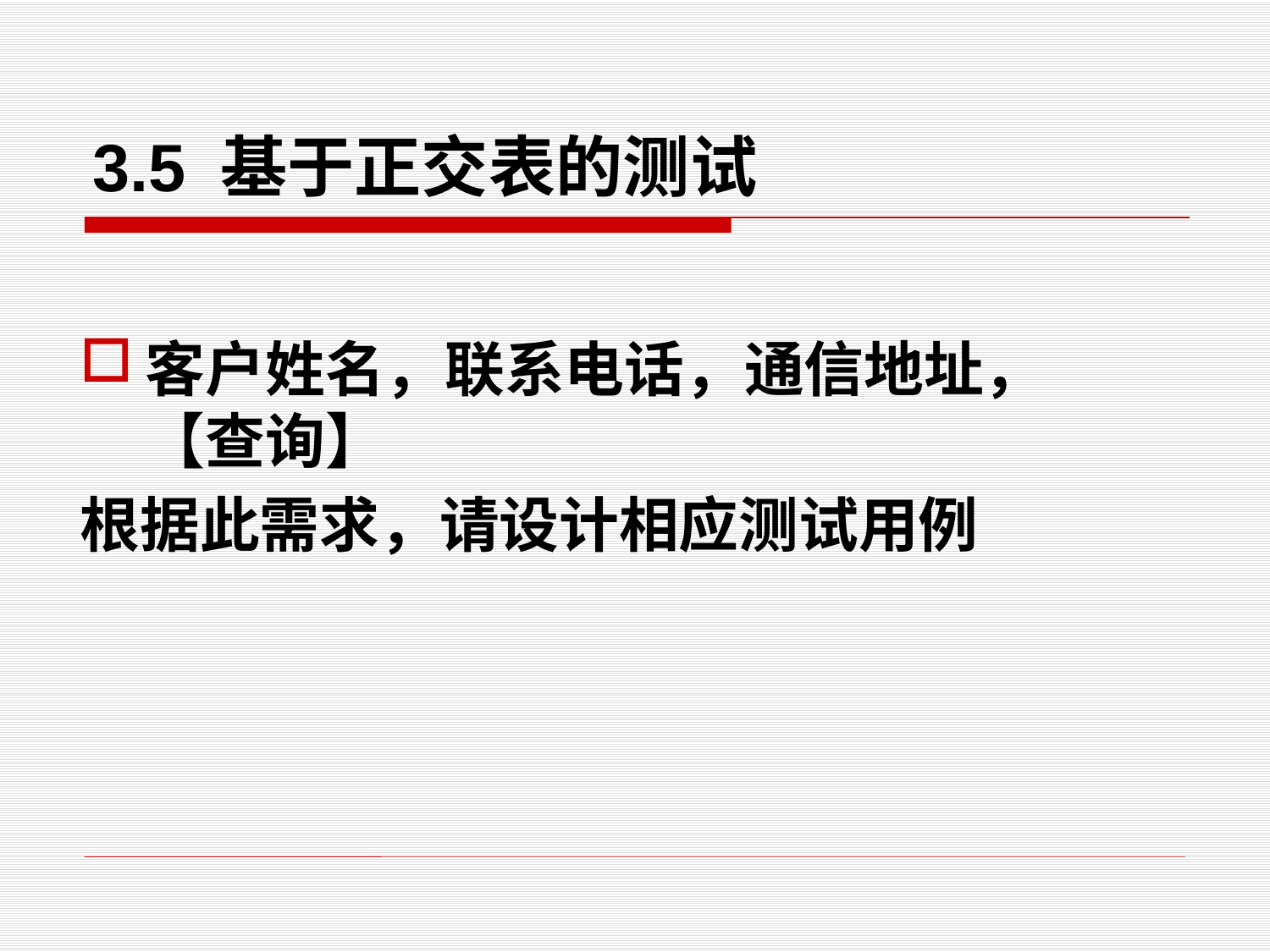

#
3.5 基于正交表的测试
客户姓名，联系电话，通信地址，【查询】
根据此需求，请设计相应测试用例